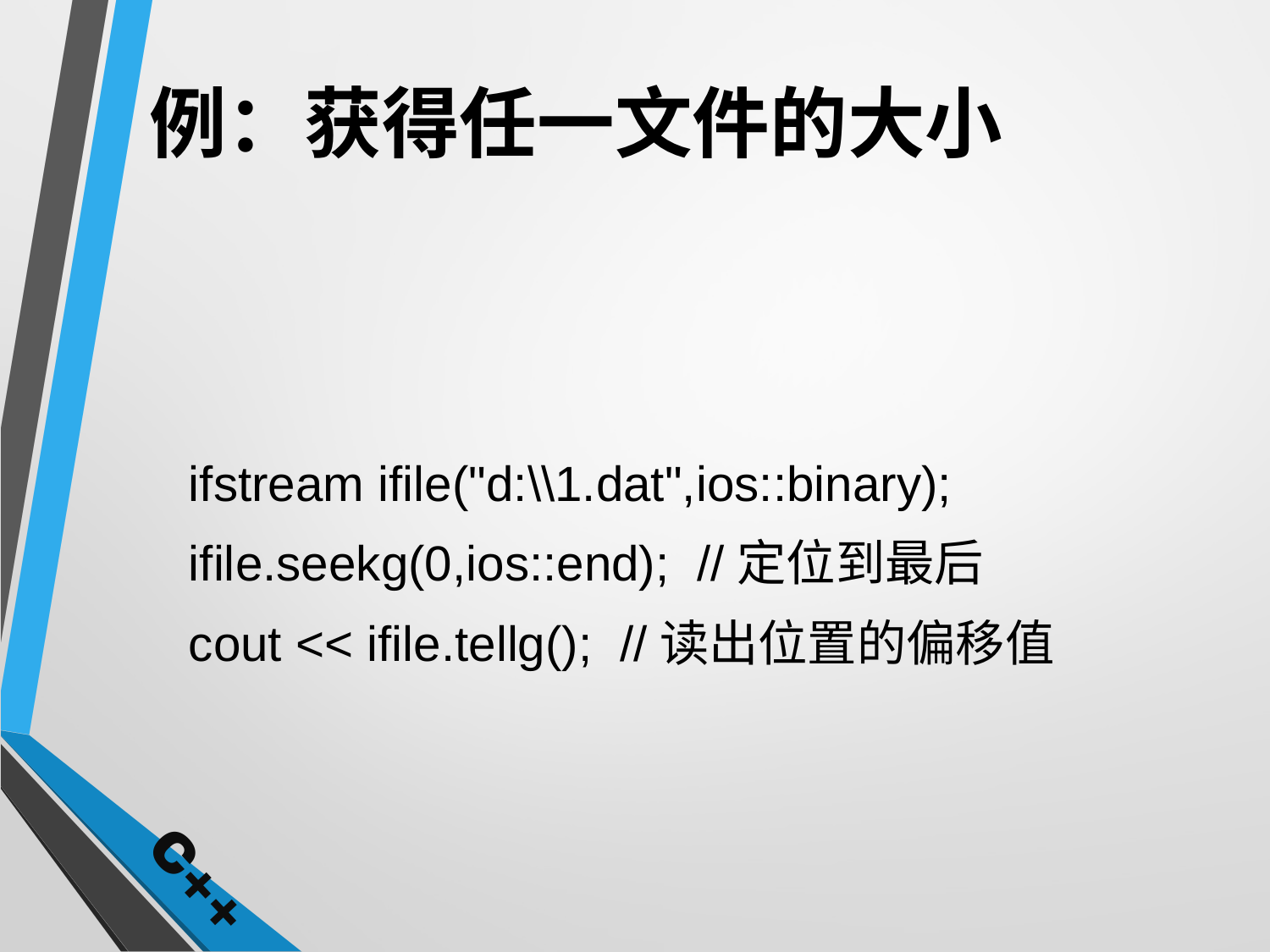

# 例：获得任一文件的大小
	ifstream ifile("d:\\1.dat",ios::binary);
	ifile.seekg(0,ios::end);  //定位到最后
	cout << ifile.tellg();  //读出位置的偏移值